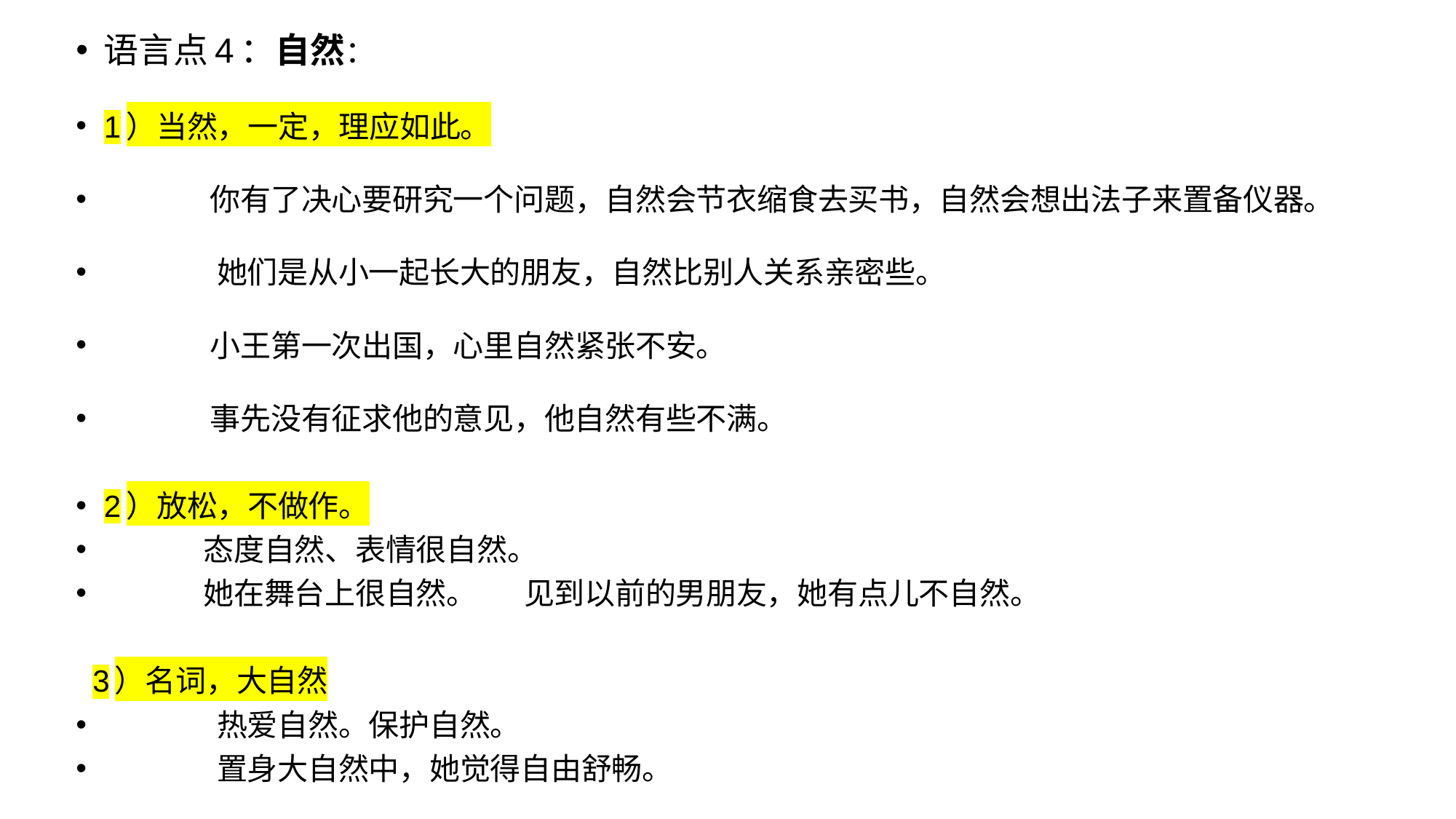

语言点4：自然：
1）当然，一定，理应如此。
               你有了决心要研究一个问题，自然会节衣缩食去买书，自然会想出法子来置备仪器。
                她们是从小一起长大的朋友，自然比别人关系亲密些。
               小王第一次出国，心里自然紧张不安。
               事先没有征求他的意见，他自然有些不满。

2）放松，不做作。
              态度自然、表情很自然。
              她在舞台上很自然。       见到以前的男朋友，她有点儿不自然。

  3）名词，大自然
                热爱自然。保护自然。
                置身大自然中，她觉得自由舒畅。

#